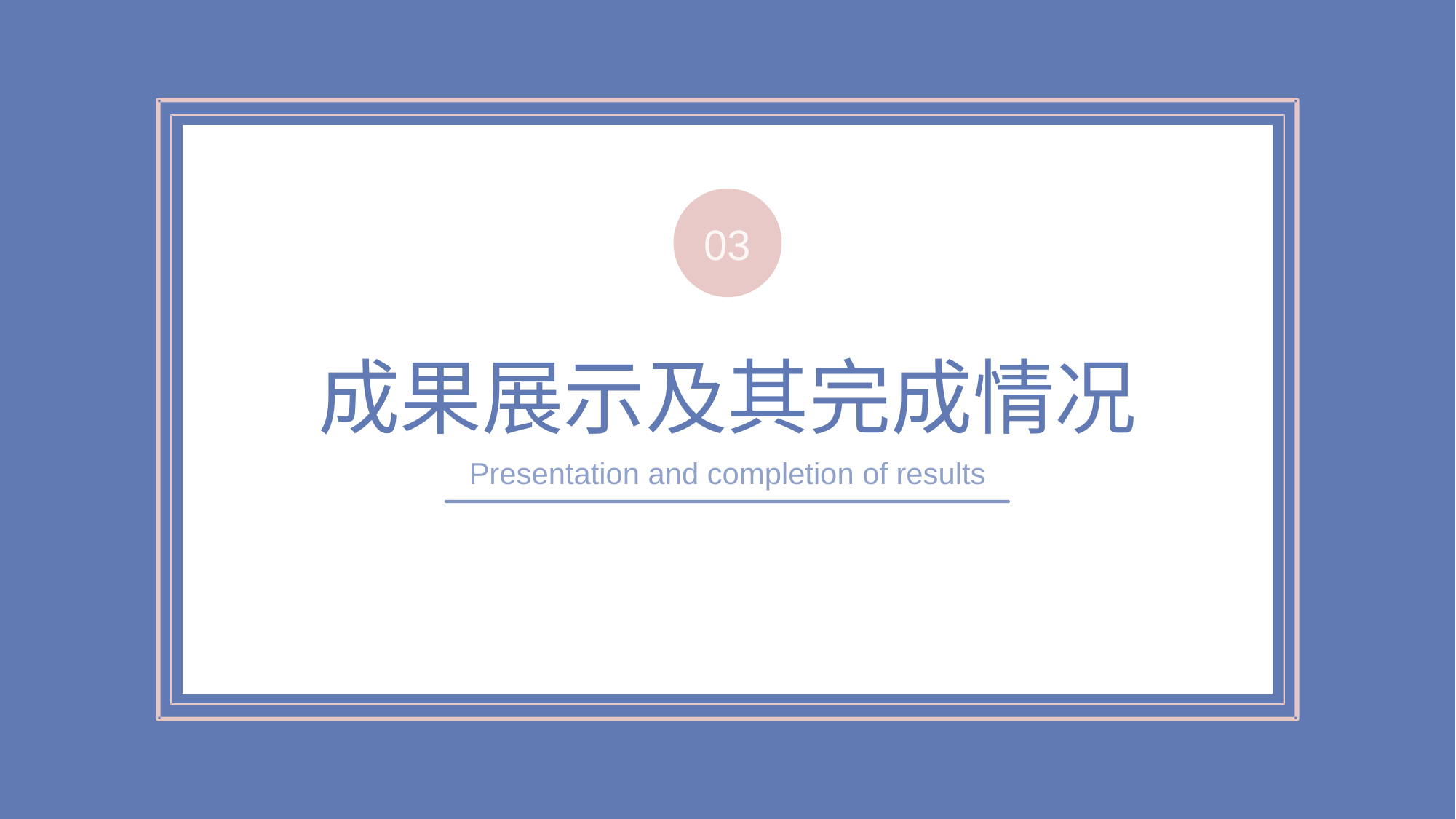

03
成果展示及其完成情况
Presentation and completion of results